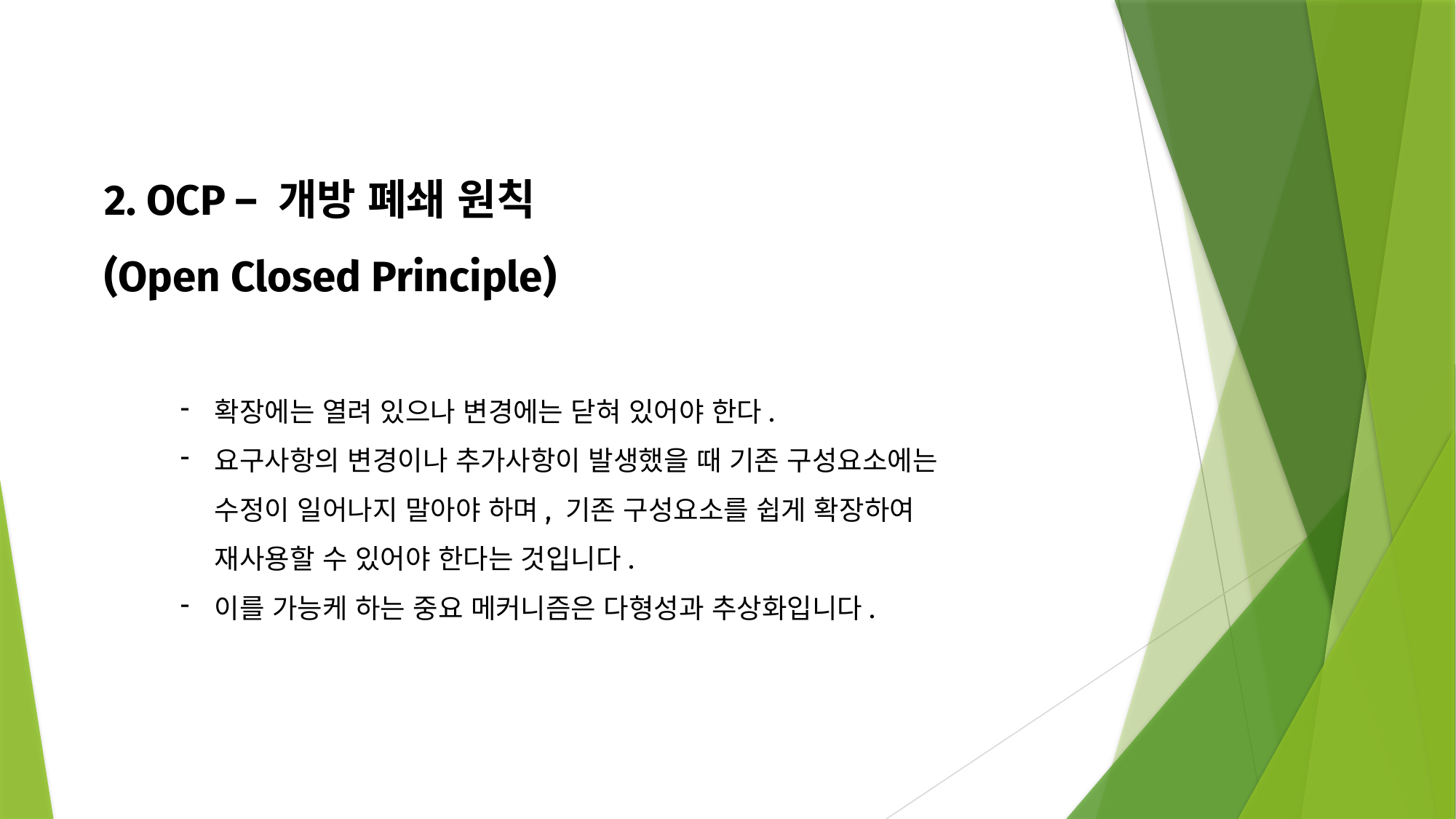

2. OCP – 개방 폐쇄 원칙
(Open Closed Principle)
확장에는 열려 있으나 변경에는 닫혀 있어야 한다.
요구사항의 변경이나 추가사항이 발생했을 때 기존 구성요소에는
수정이 일어나지 말아야 하며, 기존 구성요소를 쉽게 확장하여
재사용할 수 있어야 한다는 것입니다.
이를 가능케 하는 중요 메커니즘은 다형성과 추상화입니다.